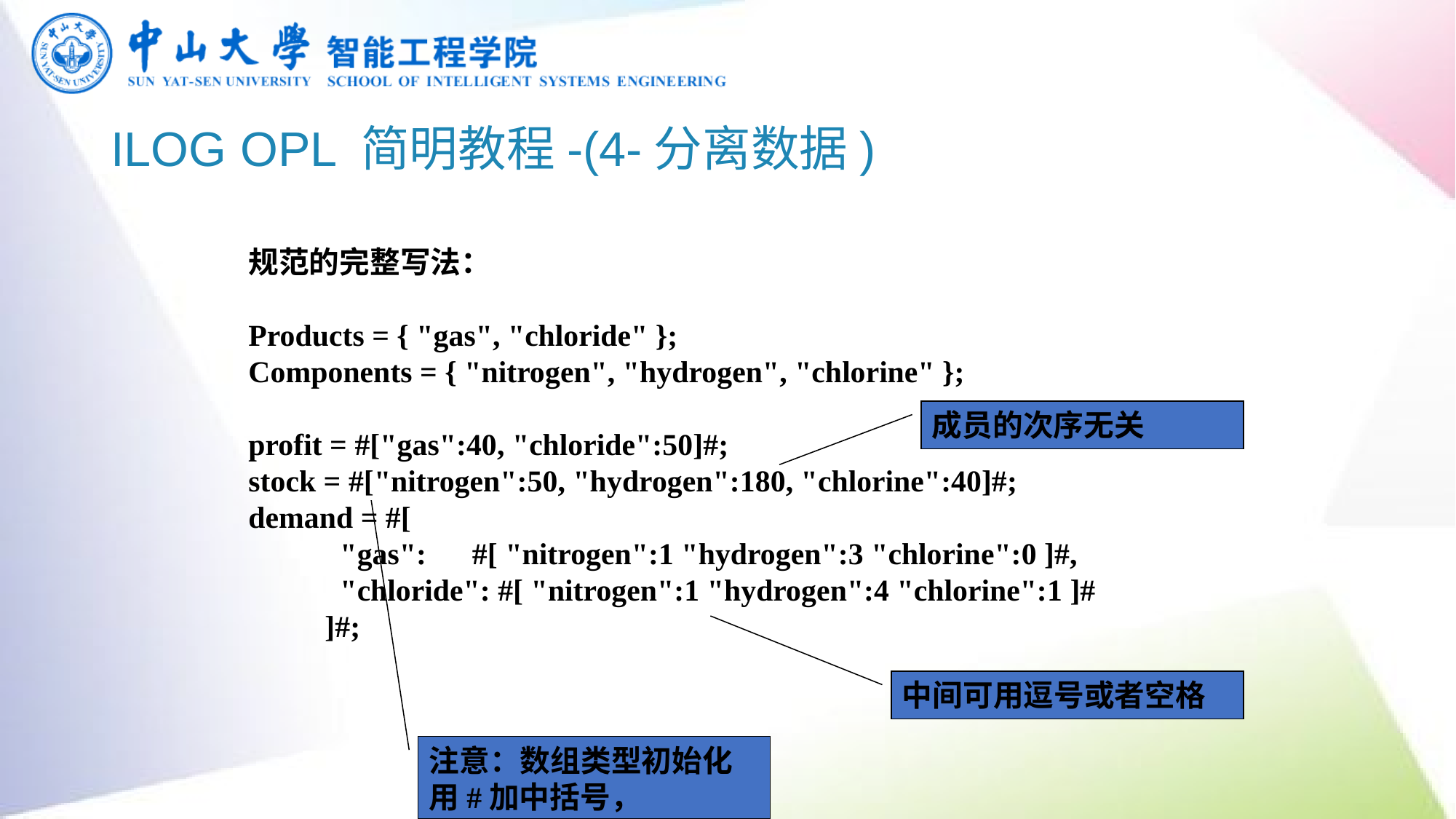

# ILOG OPL 简明教程-(4-分离数据)
规范的完整写法：

Products = { "gas", "chloride" };
Components = { "nitrogen", "hydrogen", "chlorine" };

profit = #["gas":40, "chloride":50]#;
stock = #["nitrogen":50, "hydrogen":180, "chlorine":40]#;
demand = #[
            "gas":      #[ "nitrogen":1 "hydrogen":3 "chlorine":0 ]#,
            "chloride": #[ "nitrogen":1 "hydrogen":4 "chlorine":1 ]#
          ]#;

成员的次序无关
中间可用逗号或者空格
注意：数组类型初始化用#加中括号，